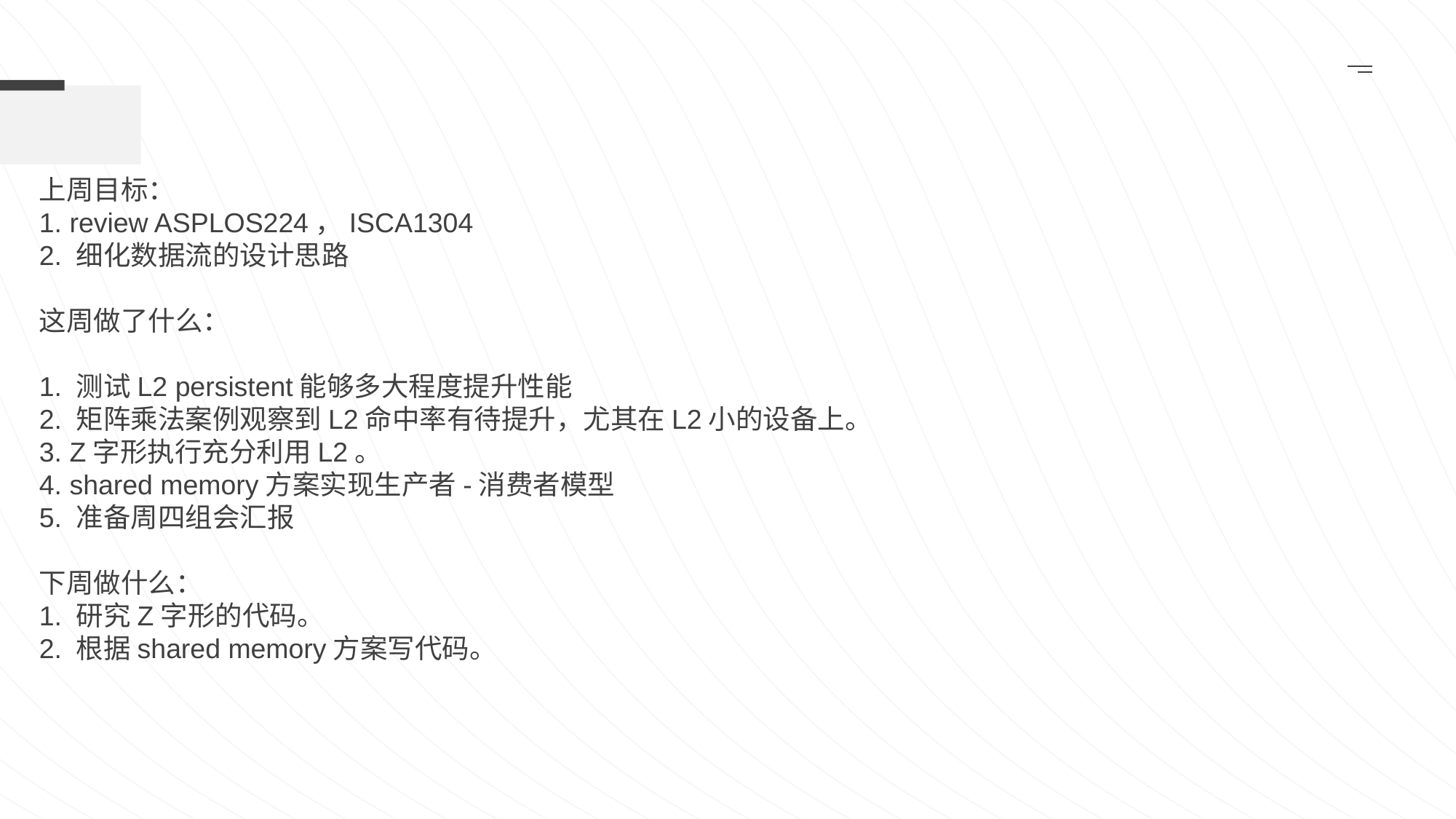

上周目标：
1. review ASPLOS224，ISCA1304
2. 细化数据流的设计思路

这周做了什么：

1. 测试L2 persistent能够多大程度提升性能
2. 矩阵乘法案例观察到L2命中率有待提升，尤其在L2小的设备上。
3. Z字形执行充分利用L2。
4. shared memory方案实现生产者-消费者模型
5. 准备周四组会汇报

下周做什么：
1. 研究Z字形的代码。
2. 根据shared memory方案写代码。